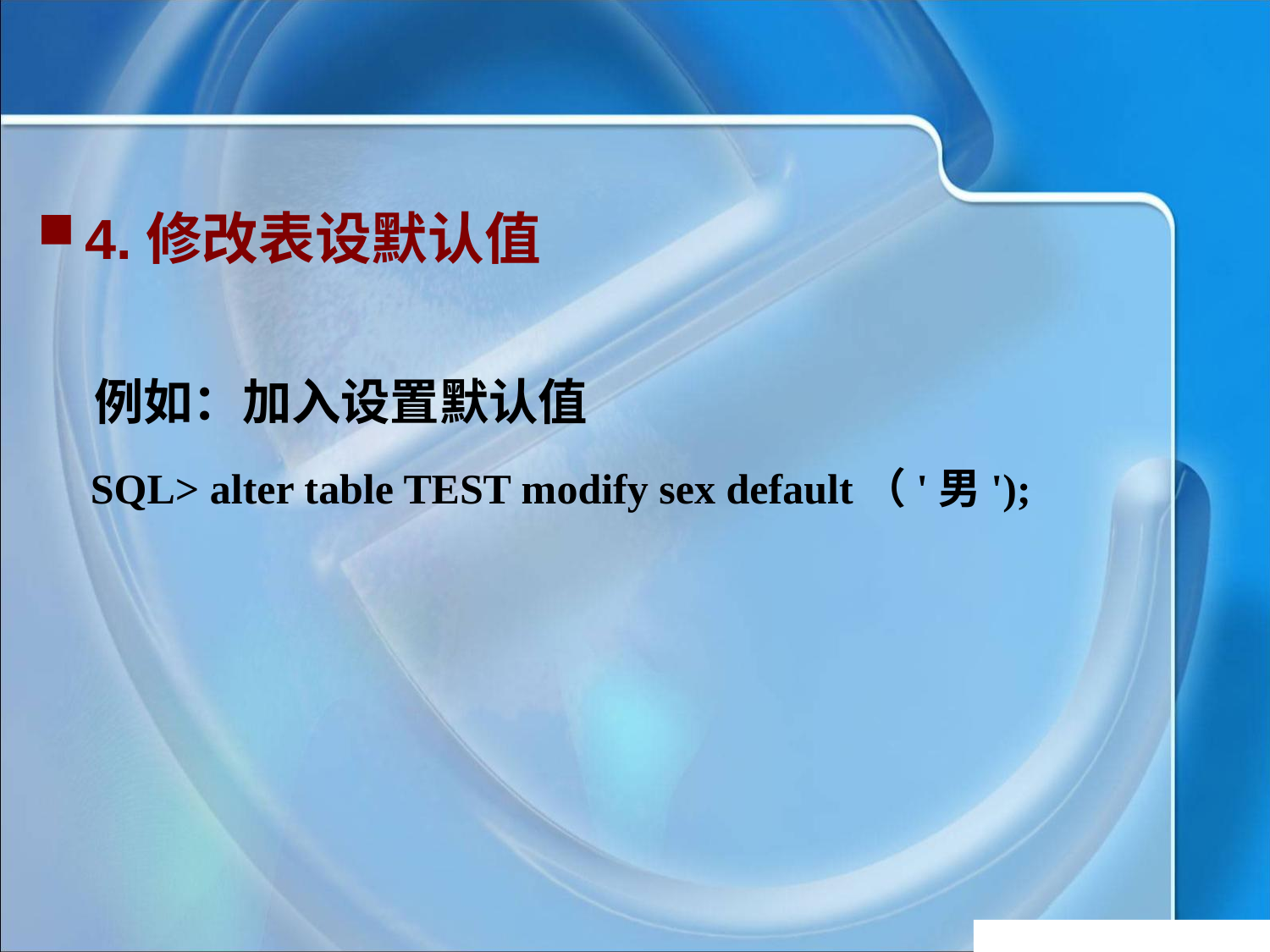

4.修改表设默认值

    例如：加入设置默认值
     SQL> alter table TEST modify sex default（'男');
58